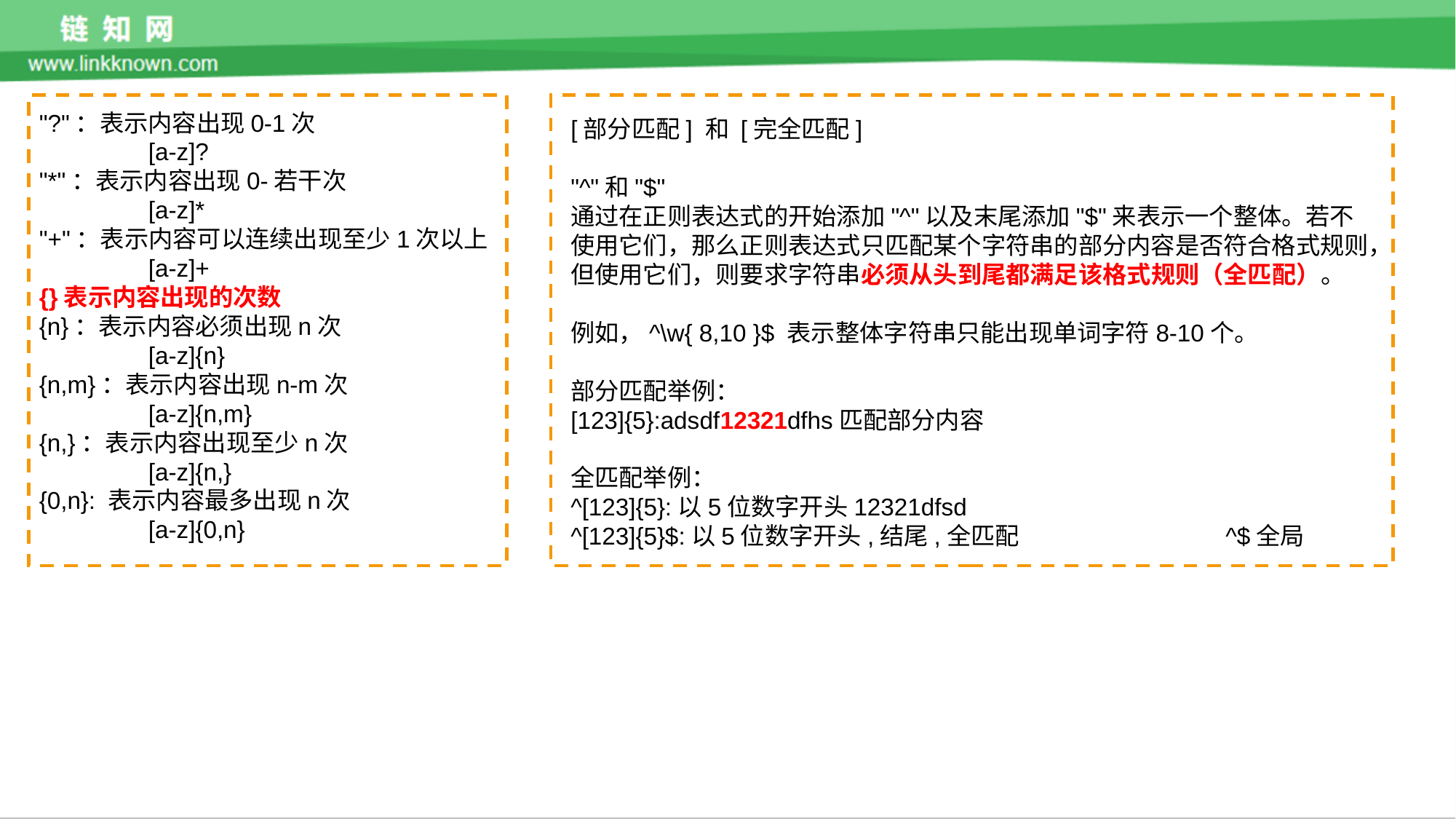

"?"：表示内容出现0-1次
	[a-z]?
"*"：表示内容出现0-若干次
	[a-z]*
"+"：表示内容可以连续出现至少1次以上
	[a-z]+
{}表示内容出现的次数
{n}：表示内容必须出现n次
	[a-z]{n}
{n,m}：表示内容出现n-m次
	[a-z]{n,m}
{n,}：表示内容出现至少n次
	[a-z]{n,}
{0,n}: 表示内容最多出现n次
	[a-z]{0,n}
[部分匹配] 和 [完全匹配]

"^"和"$"
通过在正则表达式的开始添加"^"以及末尾添加"$"来表示一个整体。若不使用它们，那么正则表达式只匹配某个字符串的部分内容是否符合格式规则，但使用它们，则要求字符串必须从头到尾都满足该格式规则（全匹配）。

例如，^\w{ 8,10 }$ 表示整体字符串只能出现单词字符8-10个。

部分匹配举例：
[123]{5}:adsdf12321dfhs匹配部分内容

全匹配举例：
^[123]{5}:以5位数字开头12321dfsd
^[123]{5}$:以5位数字开头,结尾,全匹配		^$全局